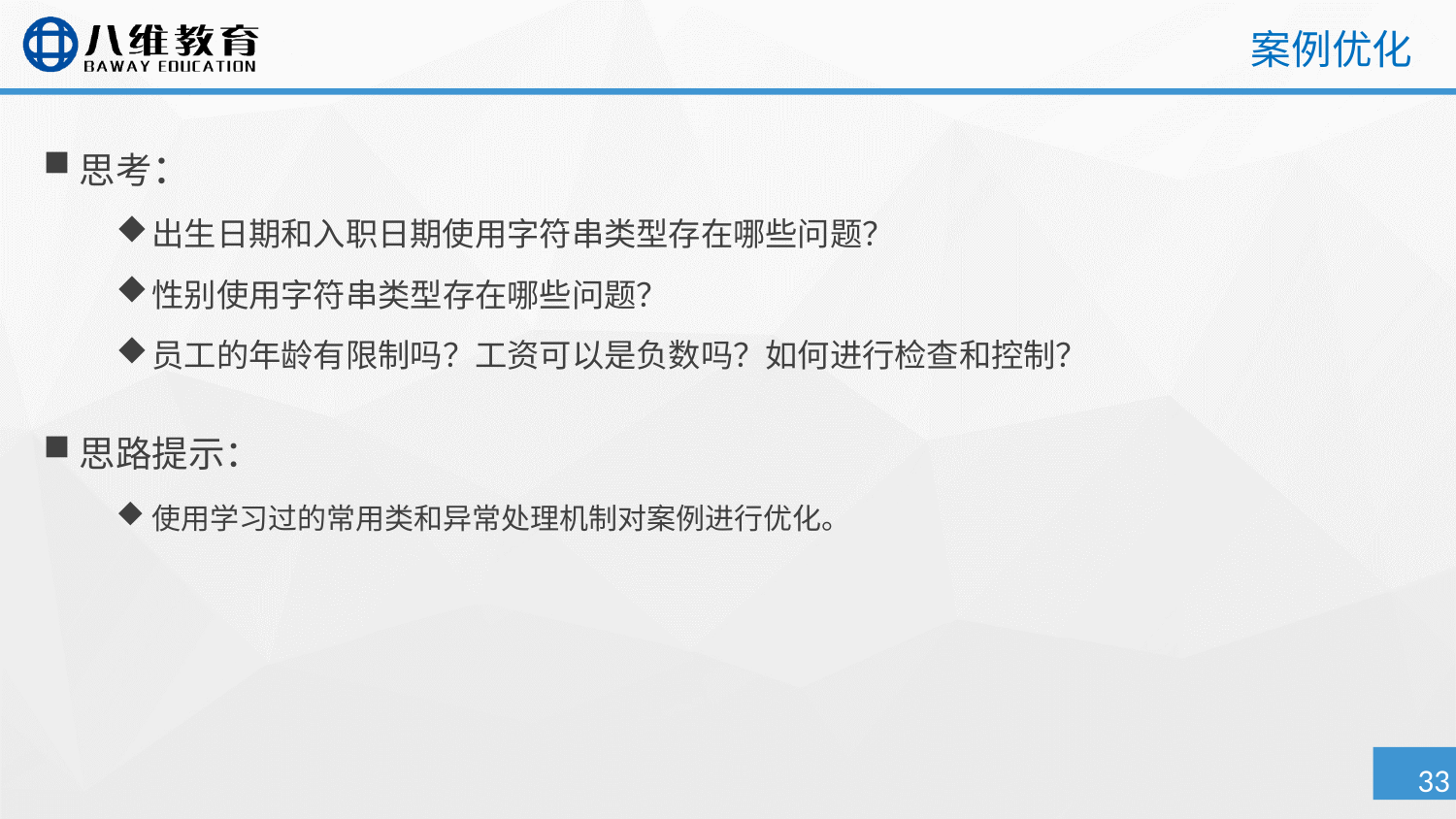

# 案例优化
思考：
出生日期和入职日期使用字符串类型存在哪些问题？
性别使用字符串类型存在哪些问题？
员工的年龄有限制吗？工资可以是负数吗？如何进行检查和控制？

思路提示：
使用学习过的常用类和异常处理机制对案例进行优化。